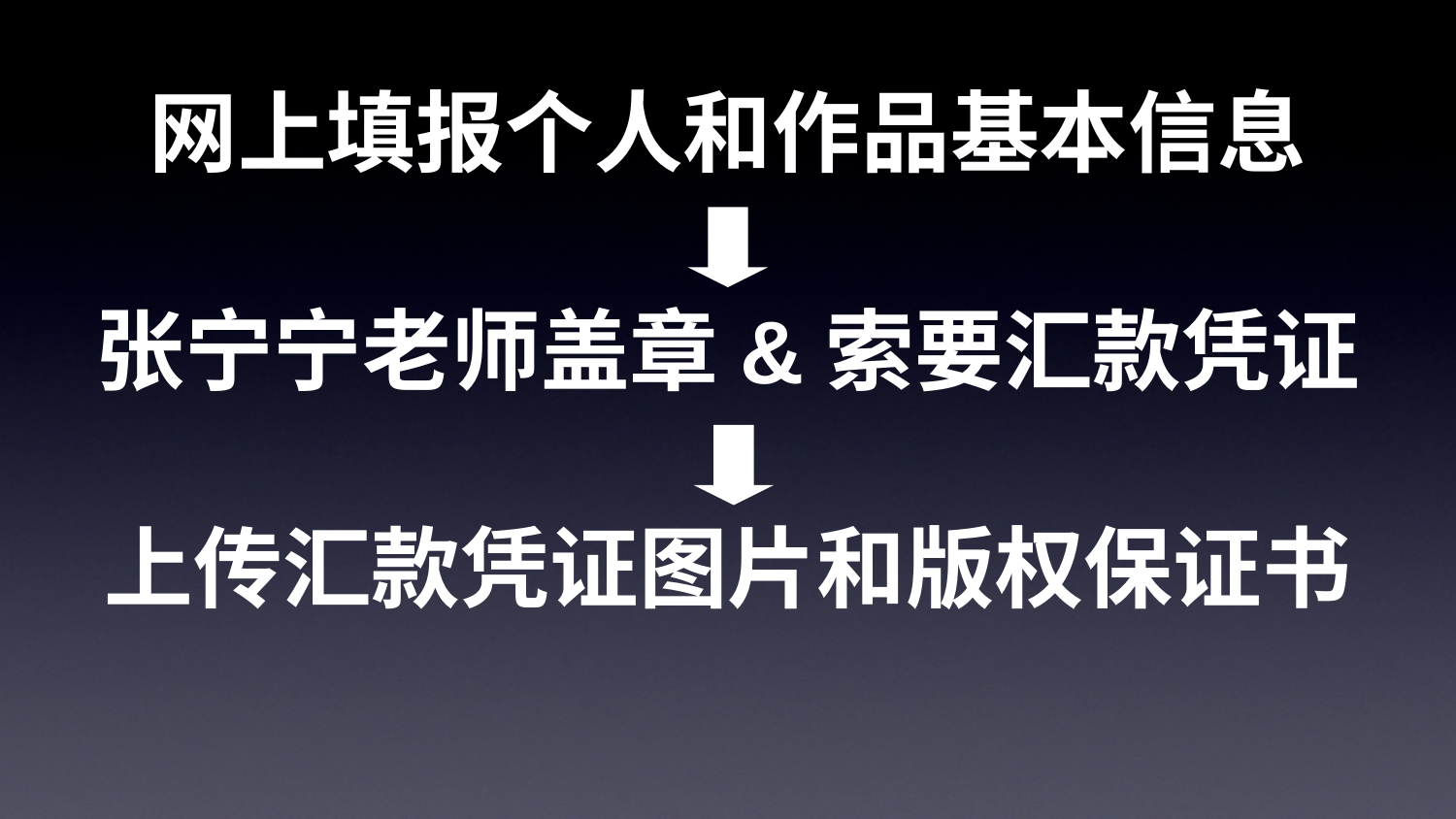

网上填报个人和作品基本信息

张宁宁老师盖章&索要汇款凭证

上传汇款凭证图片和版权保证书